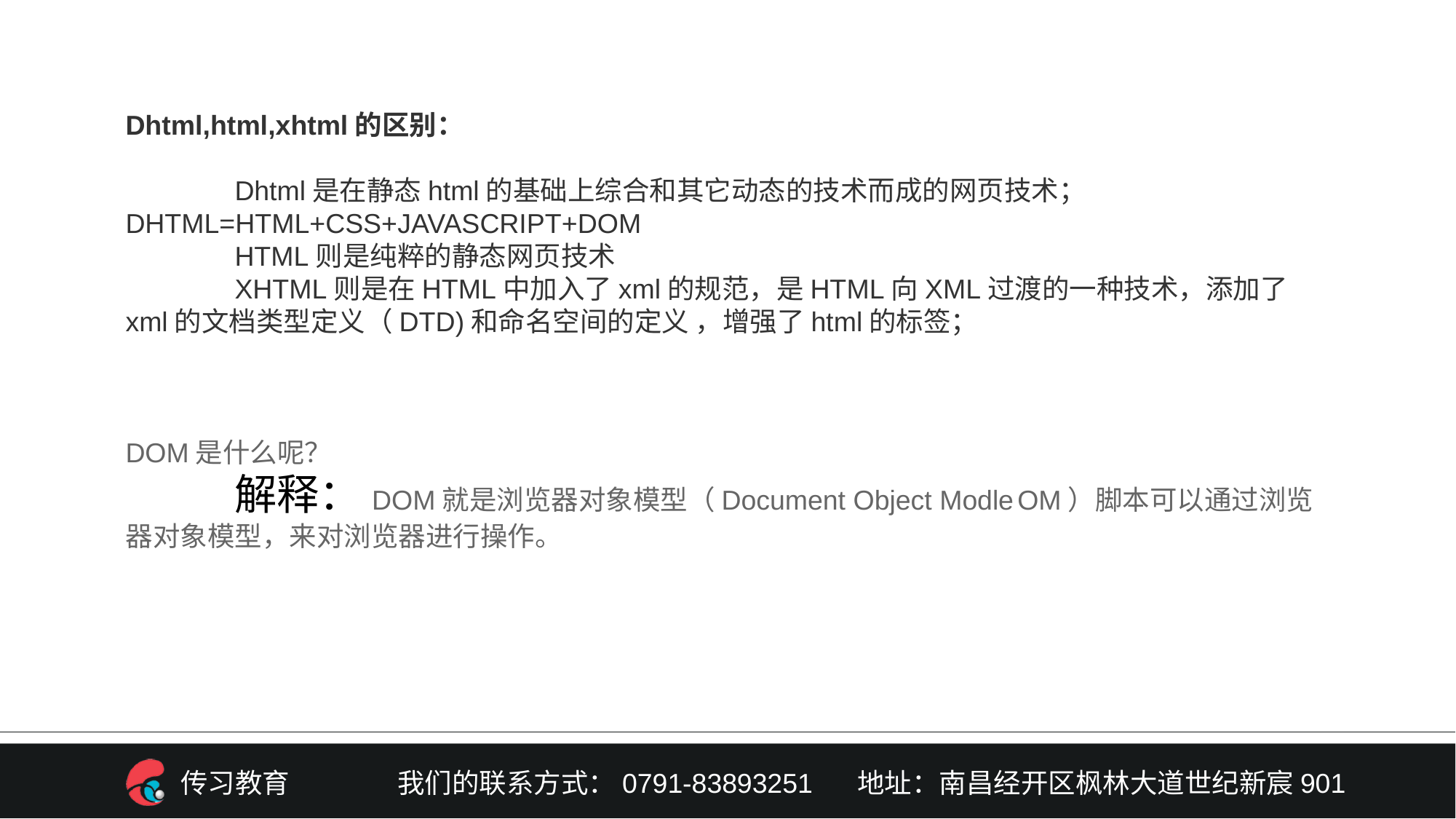

Dhtml,html,xhtml的区别：
	Dhtml是在静态html的基础上综合和其它动态的技术而成的网页技术；DHTML=HTML+CSS+JAVASCRIPT+DOM
	HTML则是纯粹的静态网页技术
	XHTML则是在HTML中加入了xml的规范，是HTML向XML过渡的一种技术，添加了xml的文档类型定义（DTD)和命名空间的定义 ，增强了html的标签；

DOM是什么呢？ 
	解释：DOM就是浏览器对象模型（Document Object Modle OM）脚本可以通过浏览器对象模型，来对浏览器进行操作。